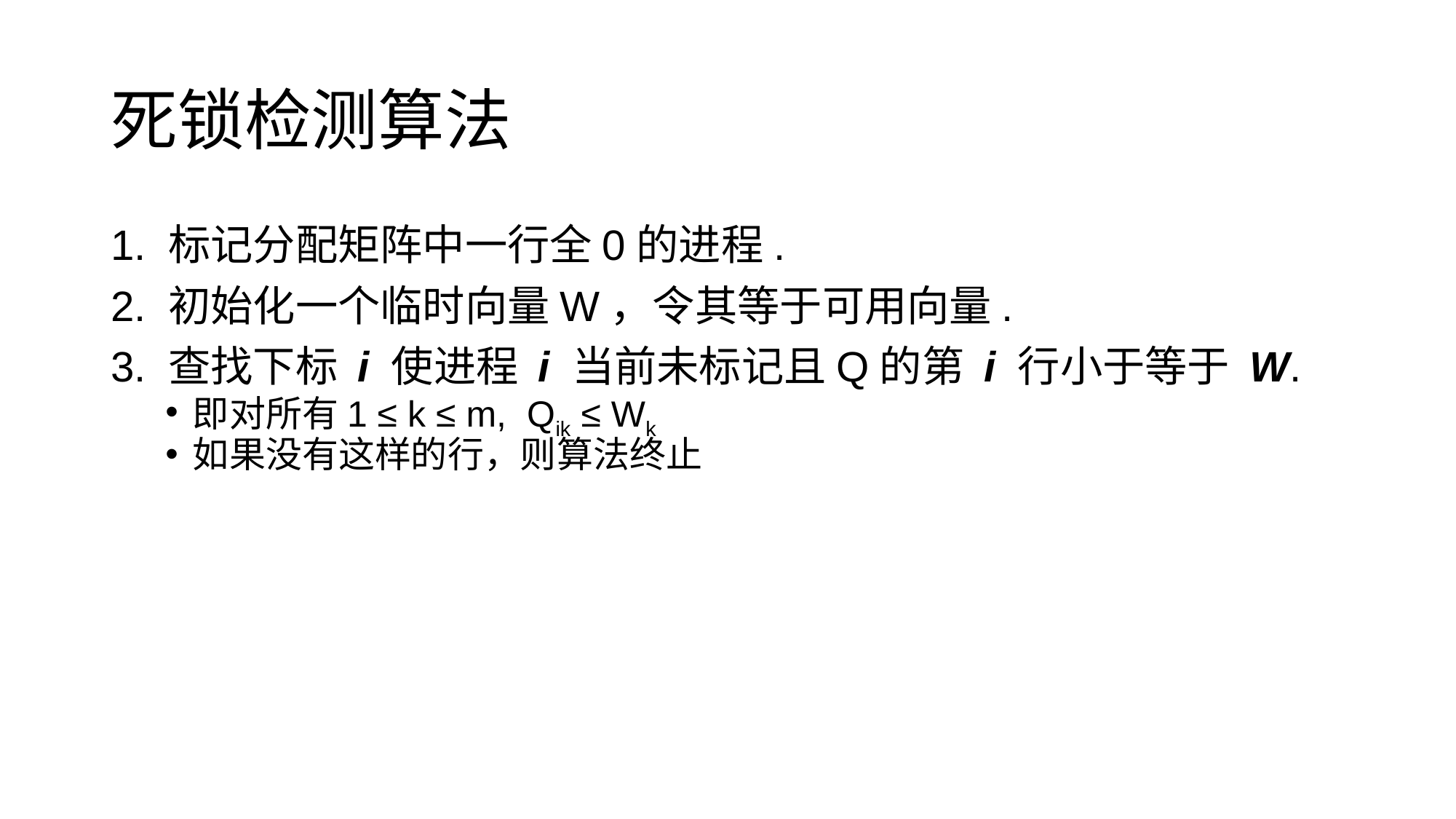

# 死锁检测算法
1. 标记分配矩阵中一行全0的进程.
2. 初始化一个临时向量W，令其等于可用向量.
3. 查找下标 i 使进程 i 当前未标记且Q的第 i 行小于等于 W.
即对所有1 ≤ k ≤ m,  Qik ≤ Wk
如果没有这样的行，则算法终止